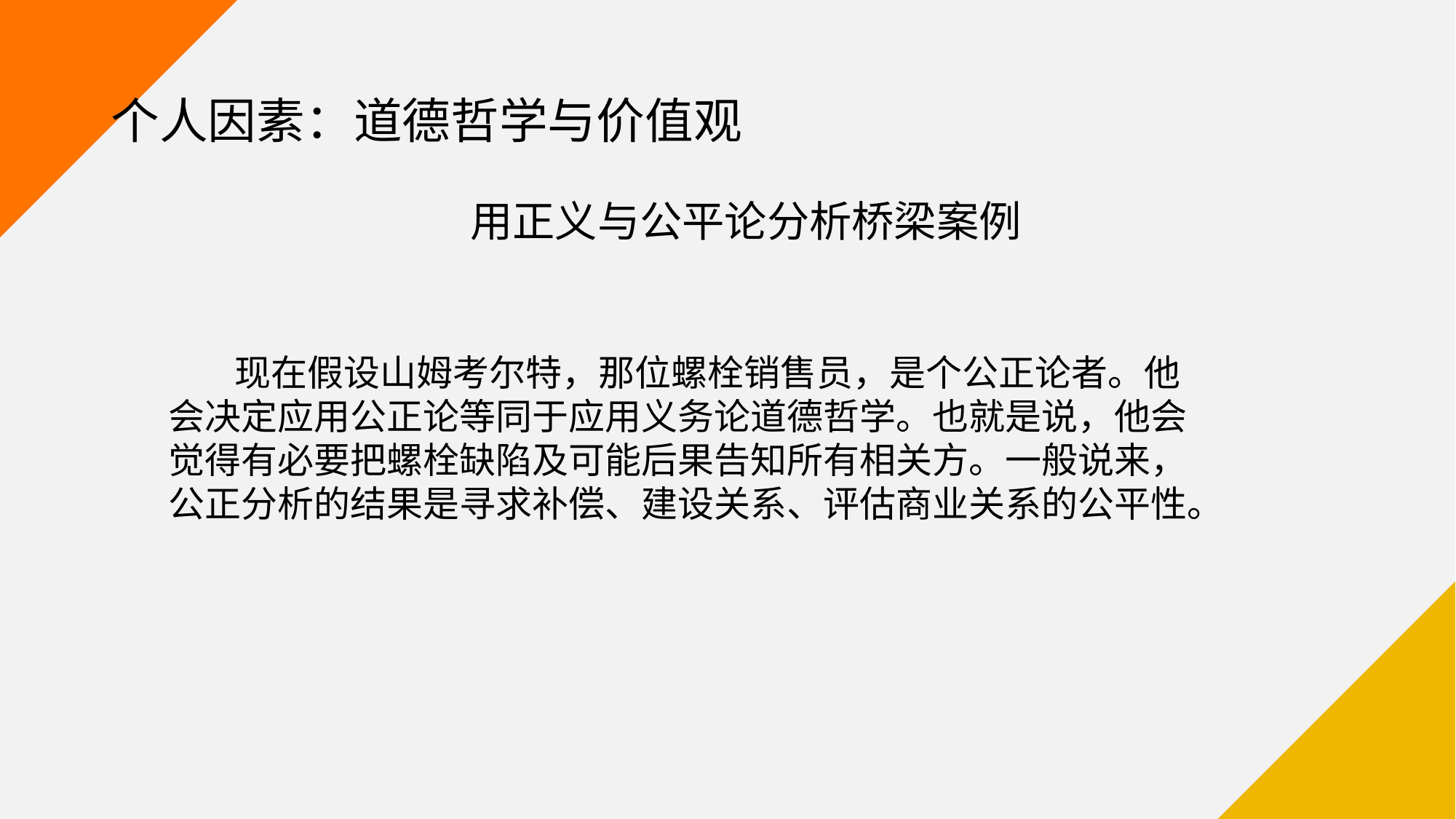

# 个人因素：道德哲学与价值观
用正义与公平论分析桥梁案例
       现在假设山姆考尔特，那位螺栓销售员，是个公正论者。他会决定应用公正论等同于应用义务论道德哲学。也就是说，他会觉得有必要把螺栓缺陷及可能后果告知所有相关方。一般说来，公正分析的结果是寻求补偿、建设关系、评估商业关系的公平性。